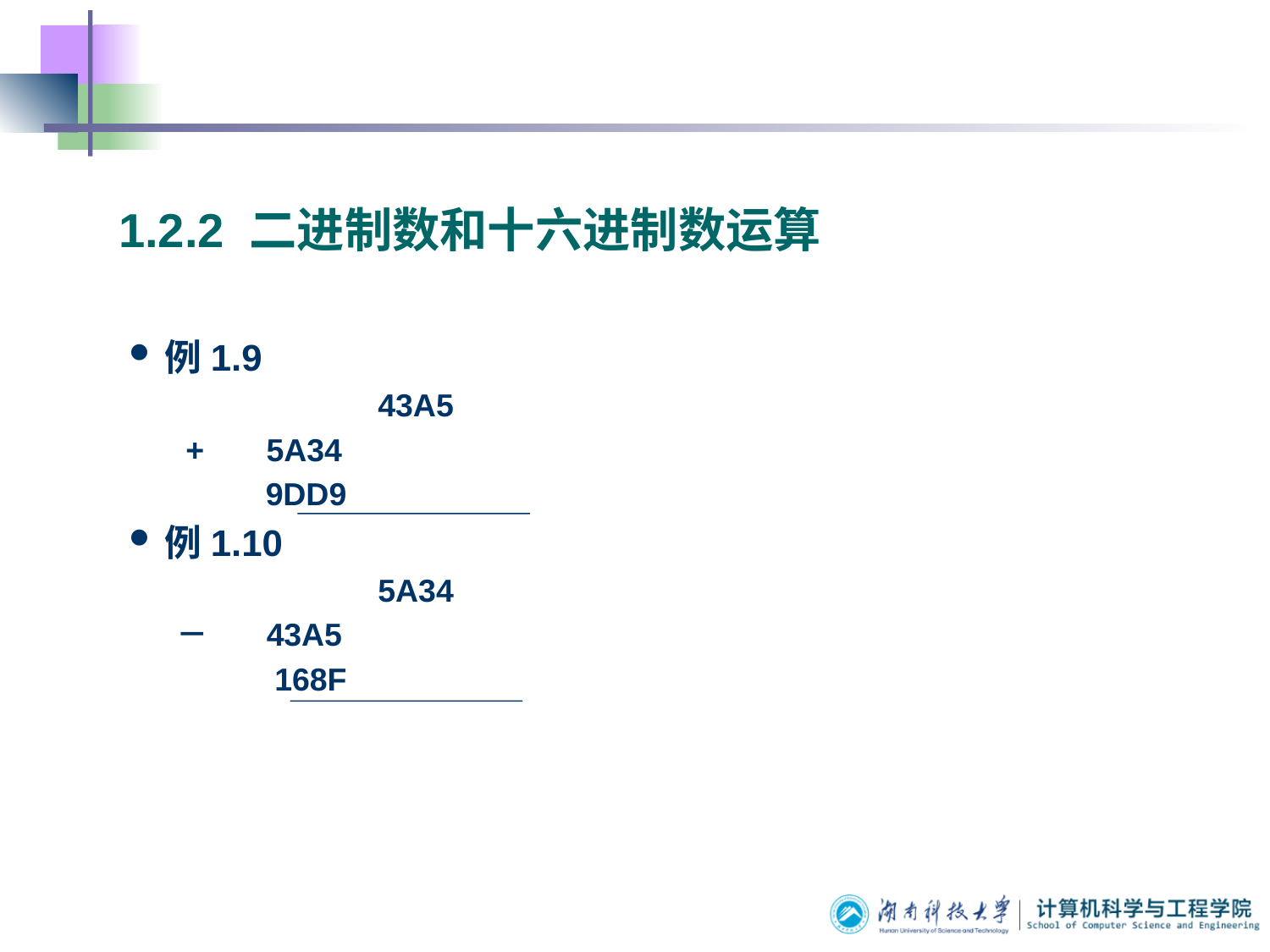

1.2.2 二进制数和十六进制数运算
例1.9
		     43A5
 +       5A34
          9DD9
例1.10
		     5A34
－       43A5
           168F